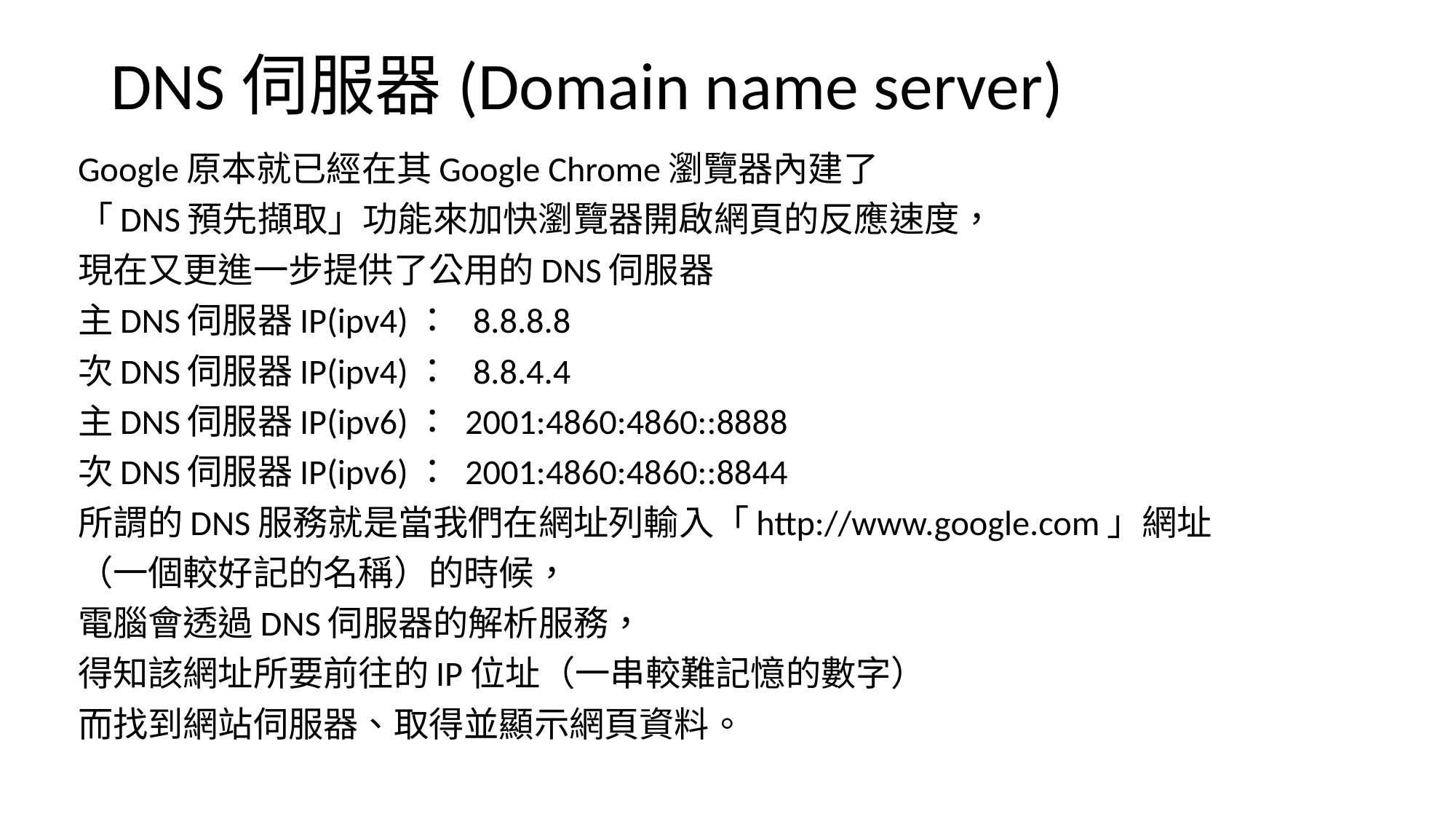

# DNS伺服器(Domain name server)
Google原本就已經在其Google Chrome瀏覽器內建了
「DNS預先擷取」功能來加快瀏覽器開啟網頁的反應速度，
現在又更進一步提供了公用的DNS伺服器
主DNS伺服器IP(ipv4)：  8.8.8.8
次DNS伺服器IP(ipv4)：  8.8.4.4
主DNS伺服器IP(ipv6)： 2001:4860:4860::8888
次DNS伺服器IP(ipv6)： 2001:4860:4860::8844
所謂的DNS服務就是當我們在網址列輸入「http://www.google.com」網址
（一個較好記的名稱）的時候，
電腦會透過DNS伺服器的解析服務，
得知該網址所要前往的IP位址（一串較難記憶的數字）
而找到網站伺服器、取得並顯示網頁資料。